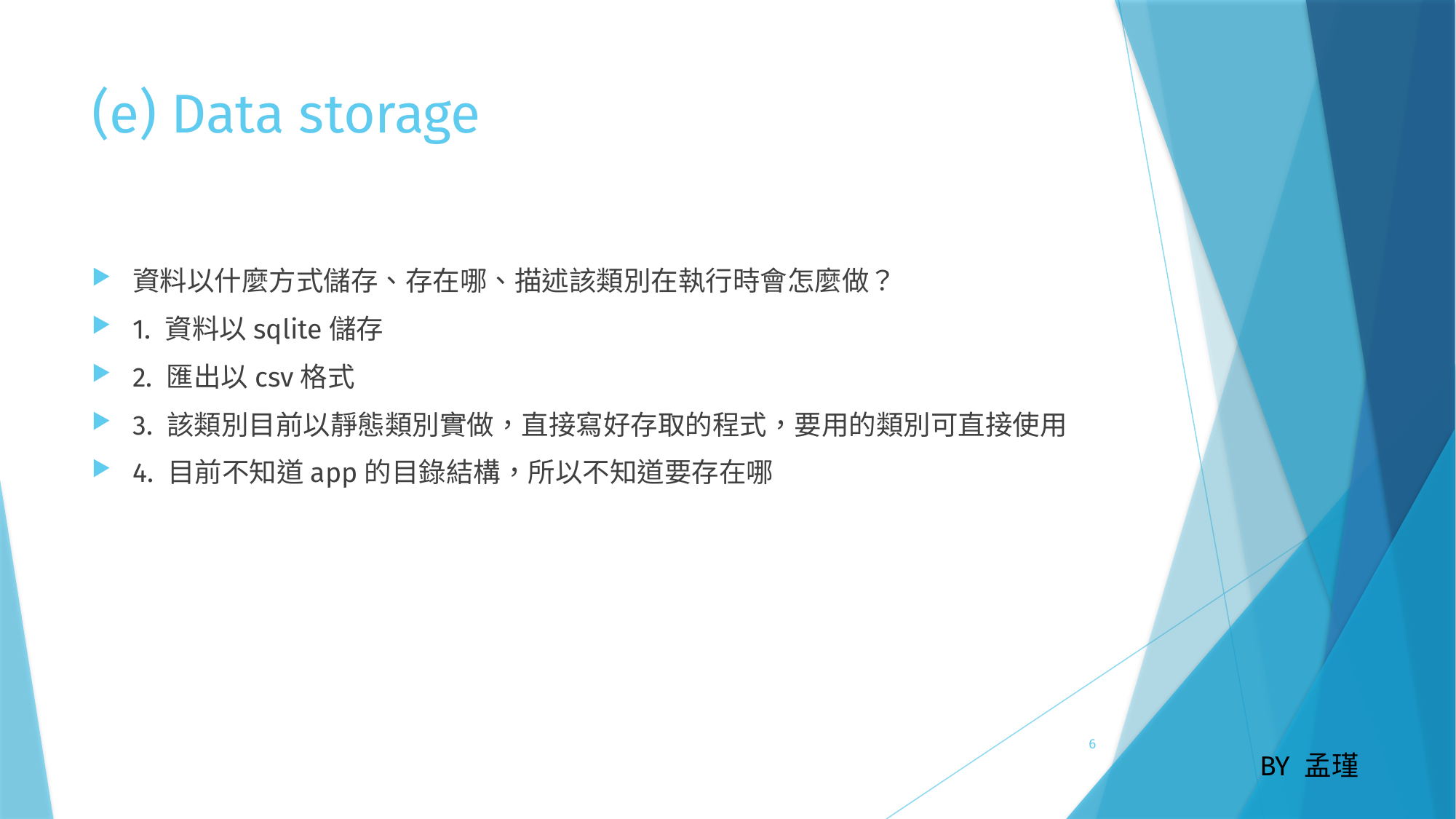

# (e) Data storage
資料以什麼方式儲存、存在哪、描述該類別在執行時會怎麼做？
1. 資料以sqlite儲存
2. 匯出以csv格式
3. 該類別目前以靜態類別實做，直接寫好存取的程式，要用的類別可直接使用
4. 目前不知道app的目錄結構，所以不知道要存在哪
6
BY 孟瑾